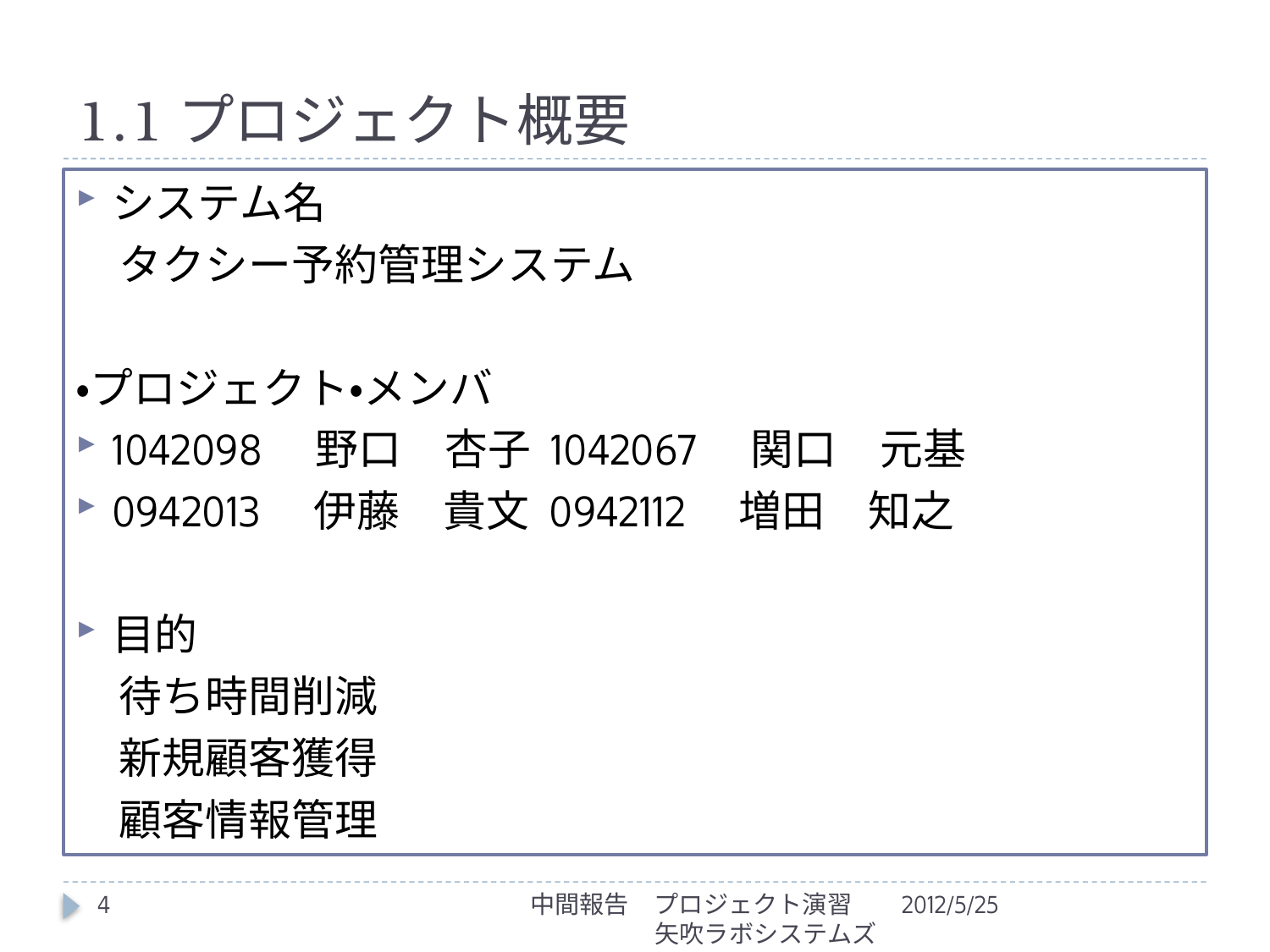

# 1.1プロジェクト概要
システム名
　タクシー予約管理システム

・プロジェクト・メンバ
1042098　野口　杏子 1042067　関口　元基
0942013　伊藤　貴文 0942112　増田　知之

目的
　待ち時間削減
　新規顧客獲得
　顧客情報管理
4
中間報告　プロジェクト演習
矢吹ラボシステムズ
2012/5/25